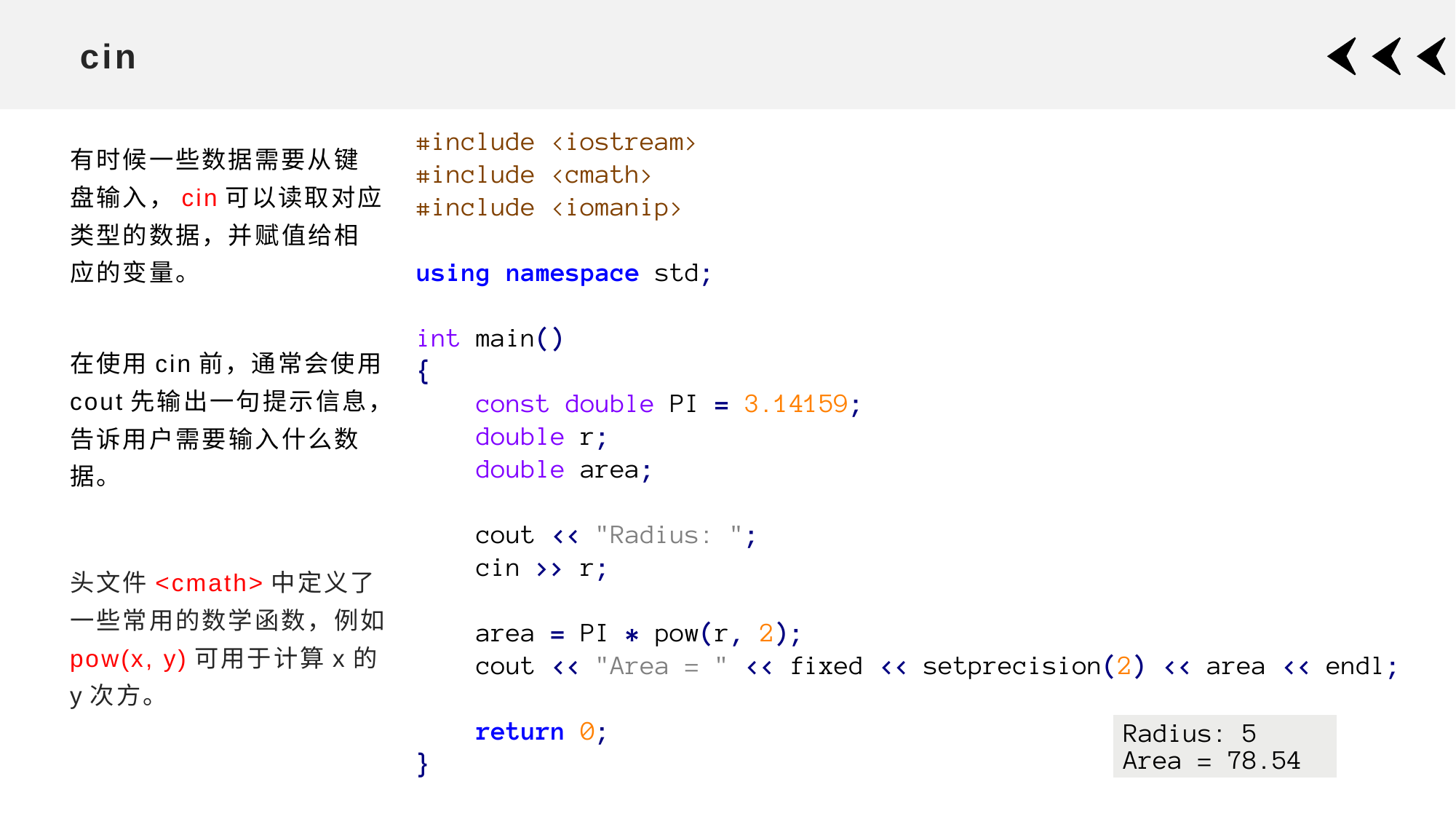

# cin
#include <iostream>
#include <cmath>
#include <iomanip>

using namespace std;

int main()
{
    const double PI = 3.14159;
    double r;
    double area;

    cout << "Radius: ";
    cin >> r;

    area = PI * pow(r, 2);
    cout << "Area = " << fixed << setprecision(2) << area << endl;

    return 0;
}
有时候一些数据需要从键盘输入，cin可以读取对应类型的数据，并赋值给相应的变量。
在使用cin前，通常会使用cout先输出一句提示信息，告诉用户需要输入什么数据。

头文件<cmath>中定义了一些常用的数学函数，例如pow(x, y)可用于计算x的y次方。
| Radius: 5 Area = 78.54 |
| --- |